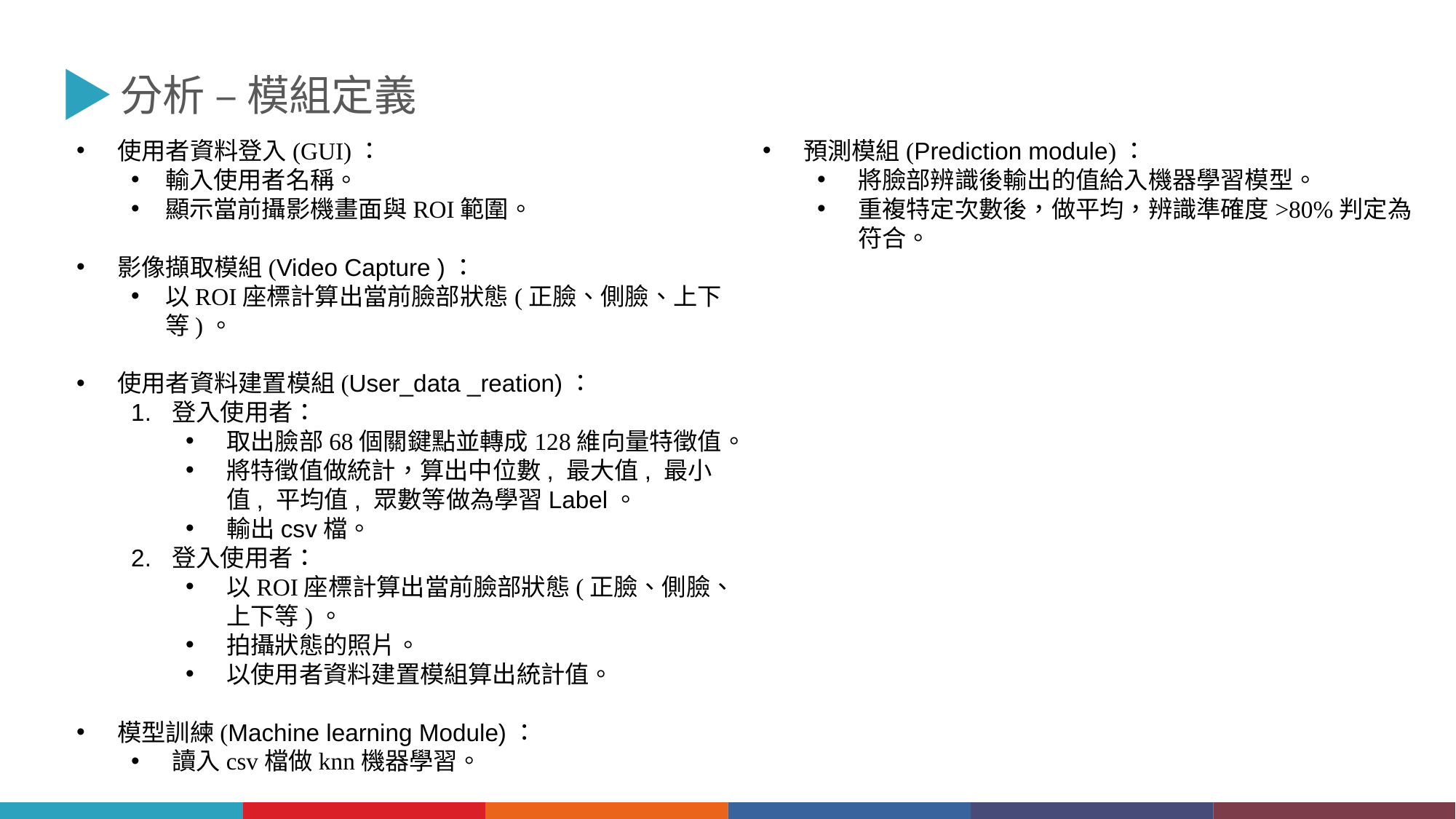

分析 – 模組定義

使用者資料登入(GUI)：
輸入使用者名稱。
顯示當前攝影機畫面與ROI範圍。

影像擷取模組(Video Capture )：
以ROI座標計算出當前臉部狀態(正臉、側臉、上下等)。

使用者資料建置模組(User_data _reation)：
登入使用者：
取出臉部68個關鍵點並轉成128維向量特徵值。
將特徵值做統計，算出中位數, 最大值, 最小值, 平均值, 眾數等做為學習Label。
輸出csv檔。
登入使用者：
以ROI座標計算出當前臉部狀態(正臉、側臉、上下等)。
拍攝狀態的照片。
以使用者資料建置模組算出統計值。

模型訓練(Machine learning Module)：
讀入csv檔做knn機器學習。
預測模組(Prediction module)：
將臉部辨識後輸出的值給入機器學習模型。
重複特定次數後，做平均，辨識準確度>80%判定為符合。